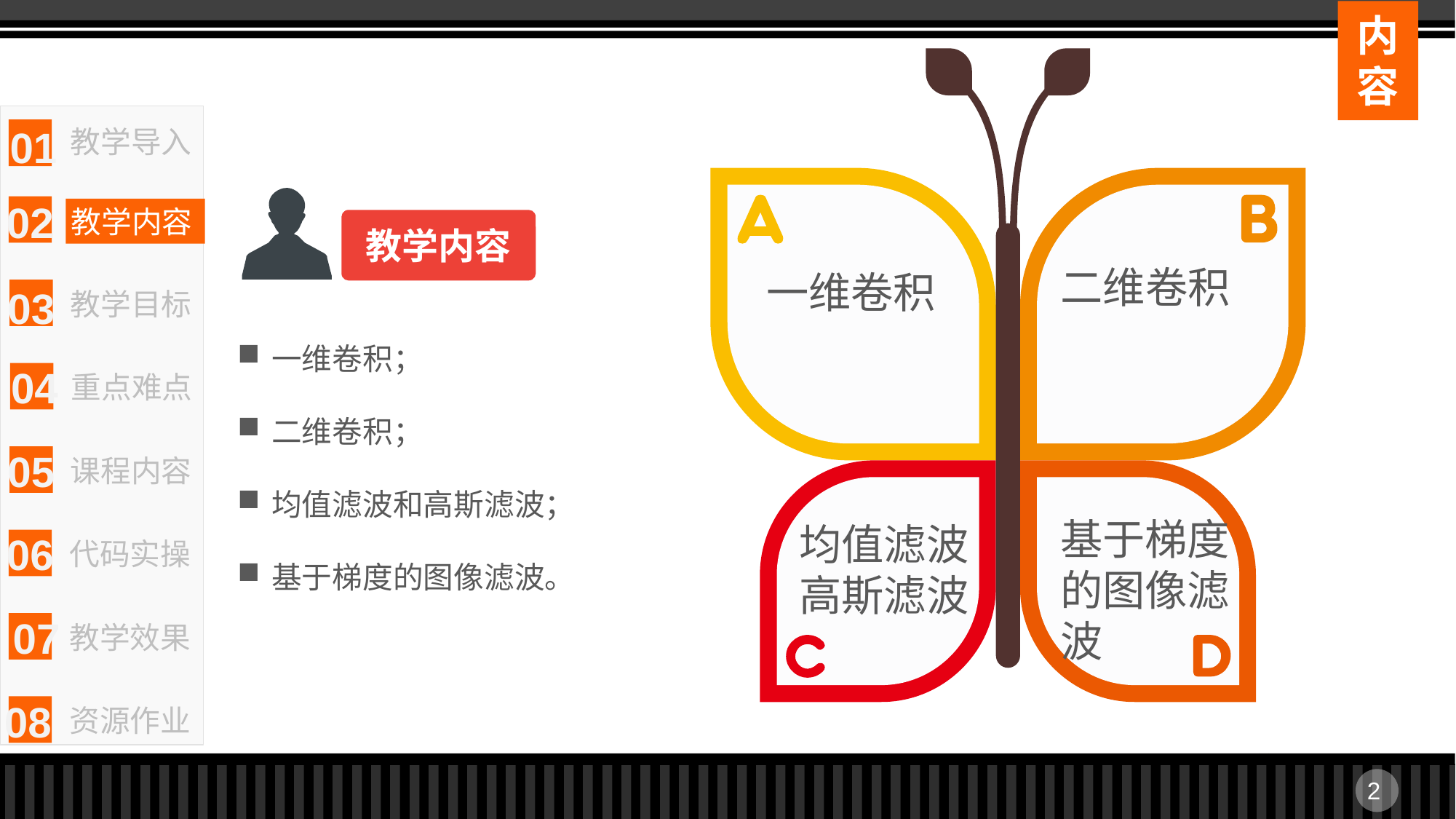

内容

二维卷积
一维卷积
基于梯度的图像滤波
均值滤波高斯滤波

教学内容
一维卷积；
二维卷积；
均值滤波和高斯滤波；
基于梯度的图像滤波。